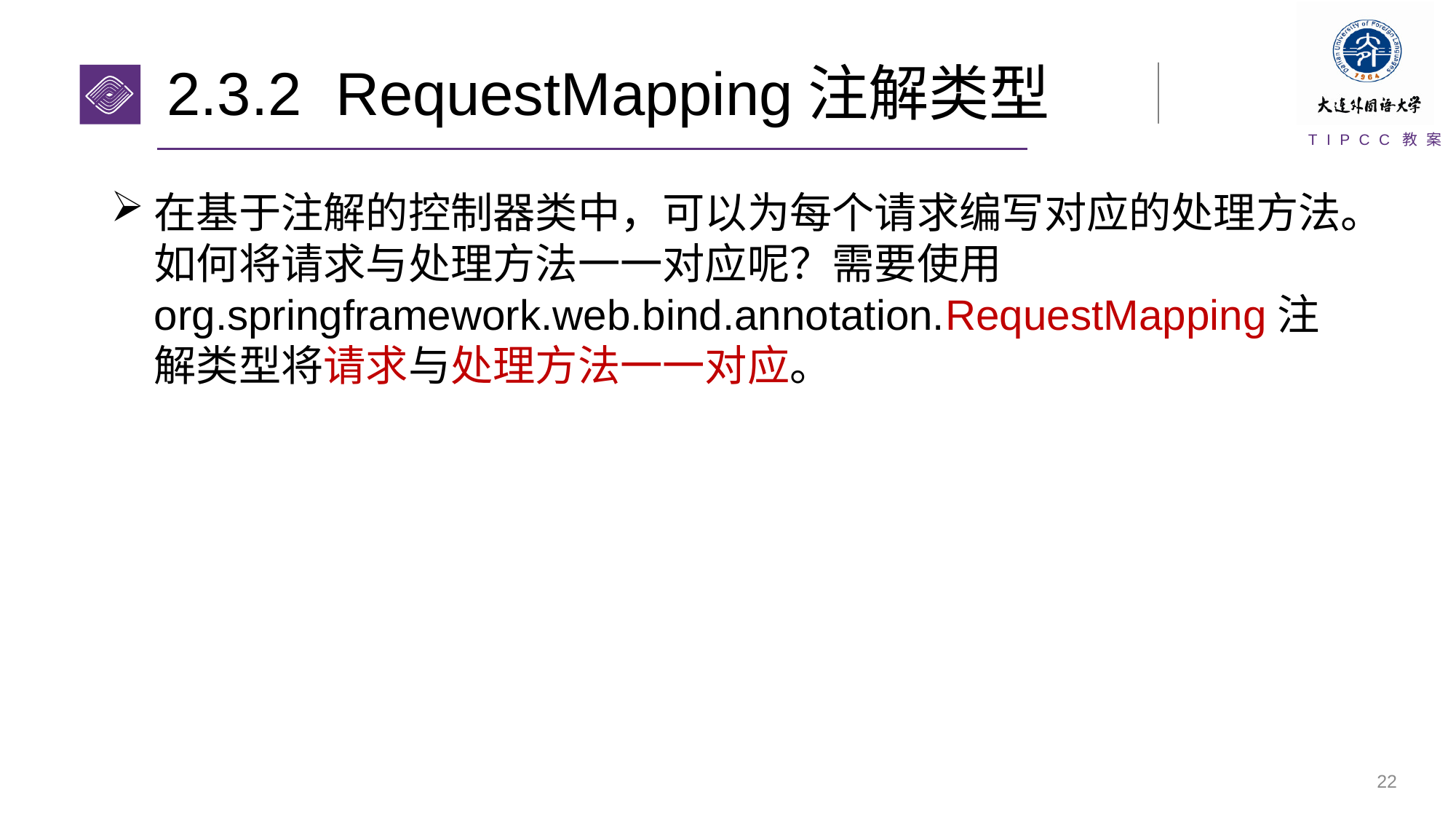

# 2.3.2  RequestMapping注解类型
在基于注解的控制器类中，可以为每个请求编写对应的处理方法。如何将请求与处理方法一一对应呢？需要使用org.springframework.web.bind.annotation.RequestMapping注解类型将请求与处理方法一一对应。
22